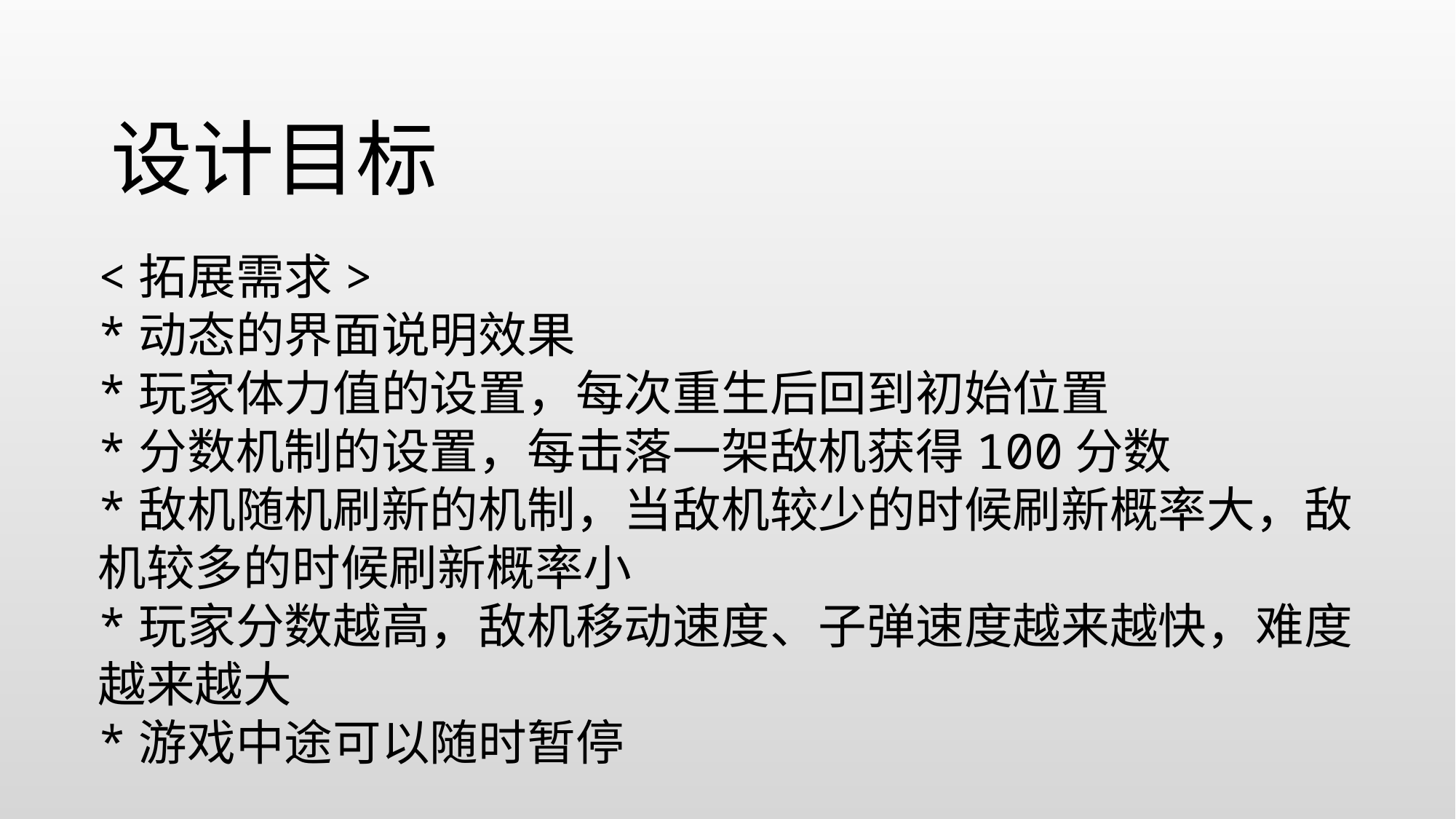

# 设计目标
<拓展需求>
*动态的界面说明效果
*玩家体力值的设置，每次重生后回到初始位置
*分数机制的设置，每击落一架敌机获得100分数
*敌机随机刷新的机制，当敌机较少的时候刷新概率大，敌机较多的时候刷新概率小
*玩家分数越高，敌机移动速度、子弹速度越来越快，难度越来越大
*游戏中途可以随时暂停